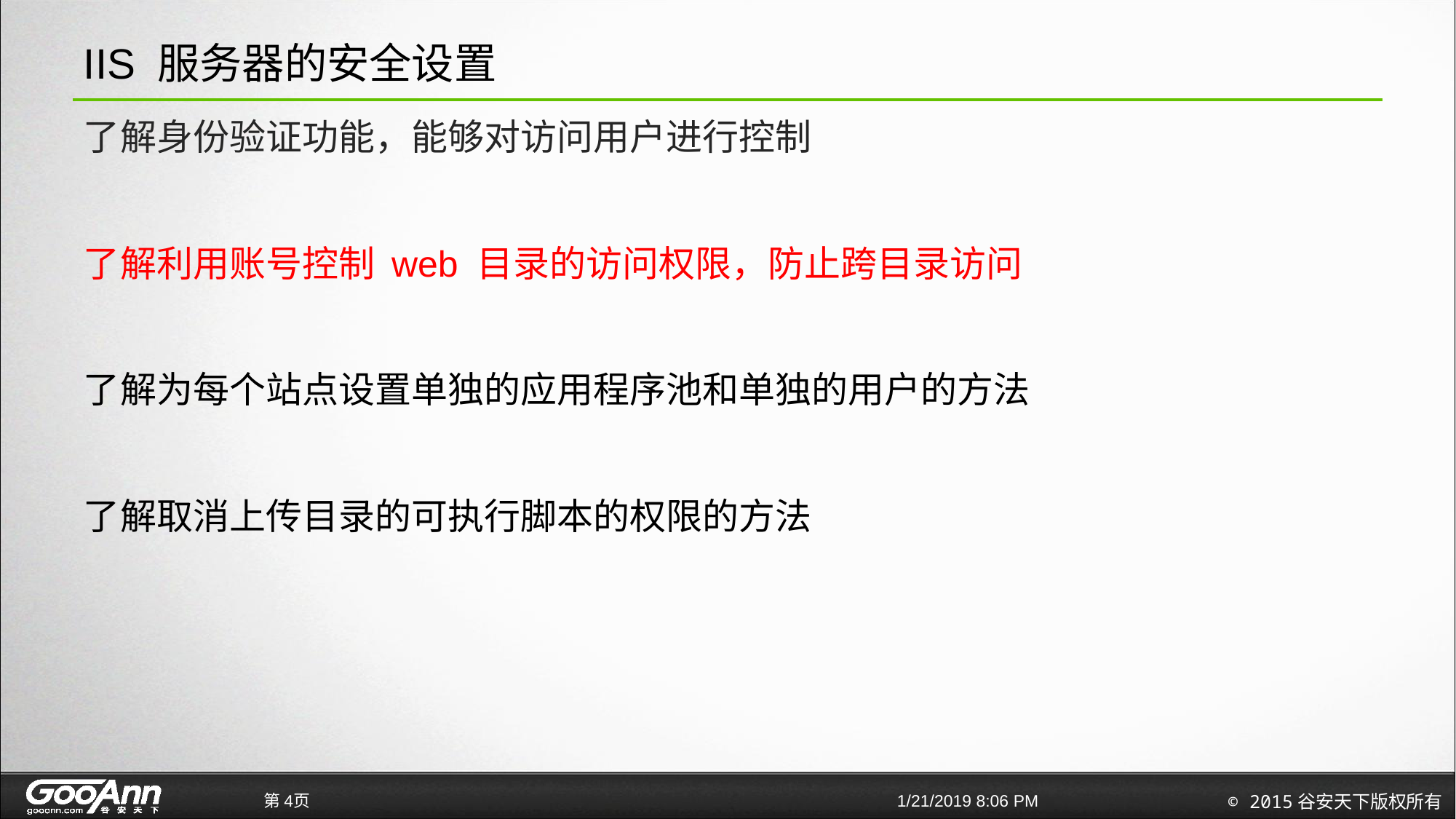

# IIS 服务器的安全设置
了解身份验证功能，能够对访问用户进行控制

了解利用账号控制 web 目录的访问权限，防止跨目录访问

了解为每个站点设置单独的应用程序池和单独的用户的方法

了解取消上传目录的可执行脚本的权限的方法